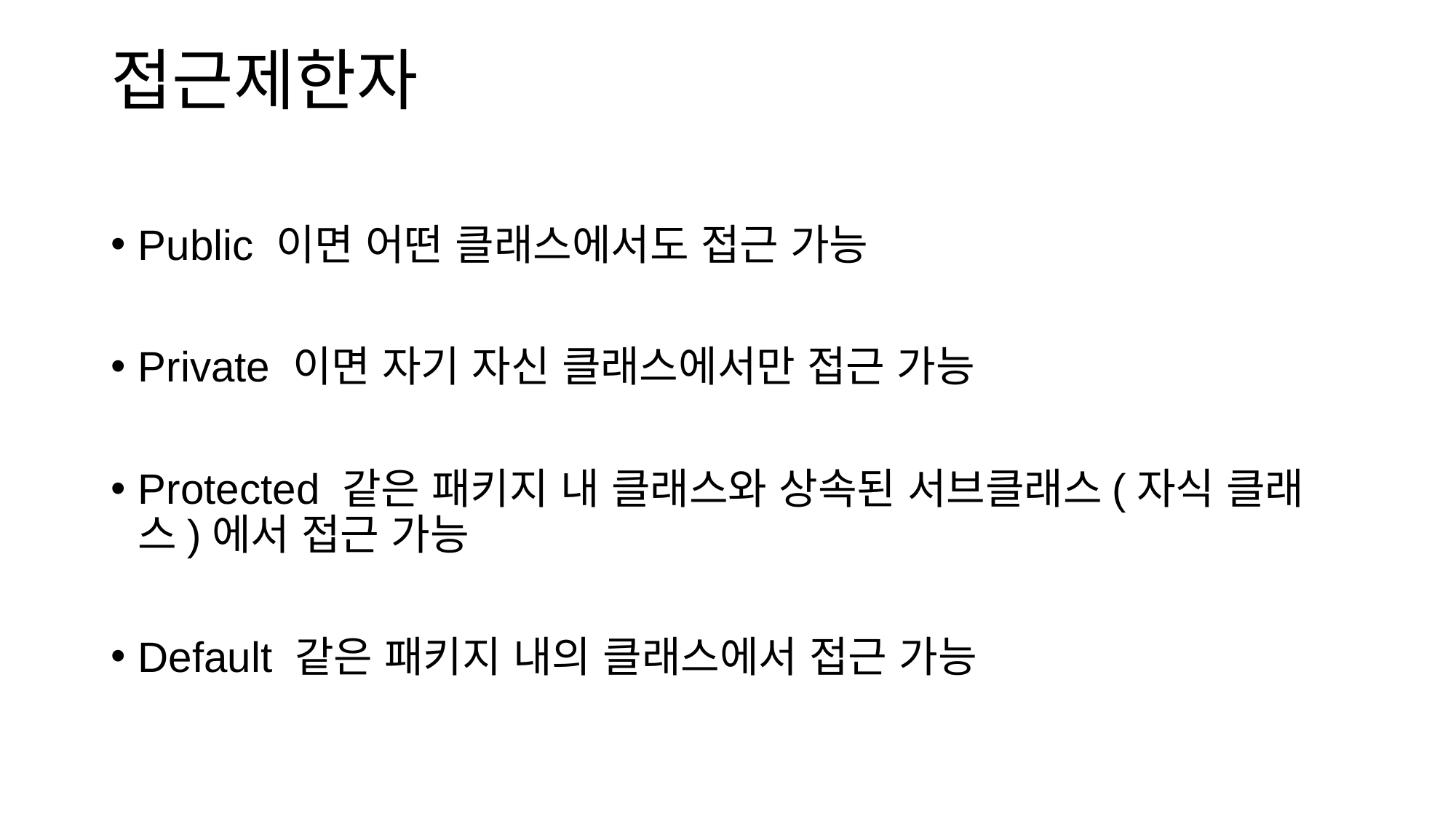

# 접근제한자
Public 이면 어떤 클래스에서도 접근 가능

Private 이면 자기 자신 클래스에서만 접근 가능

Protected 같은 패키지 내 클래스와 상속된 서브클래스(자식 클래스)에서 접근 가능

Default 같은 패키지 내의 클래스에서 접근 가능